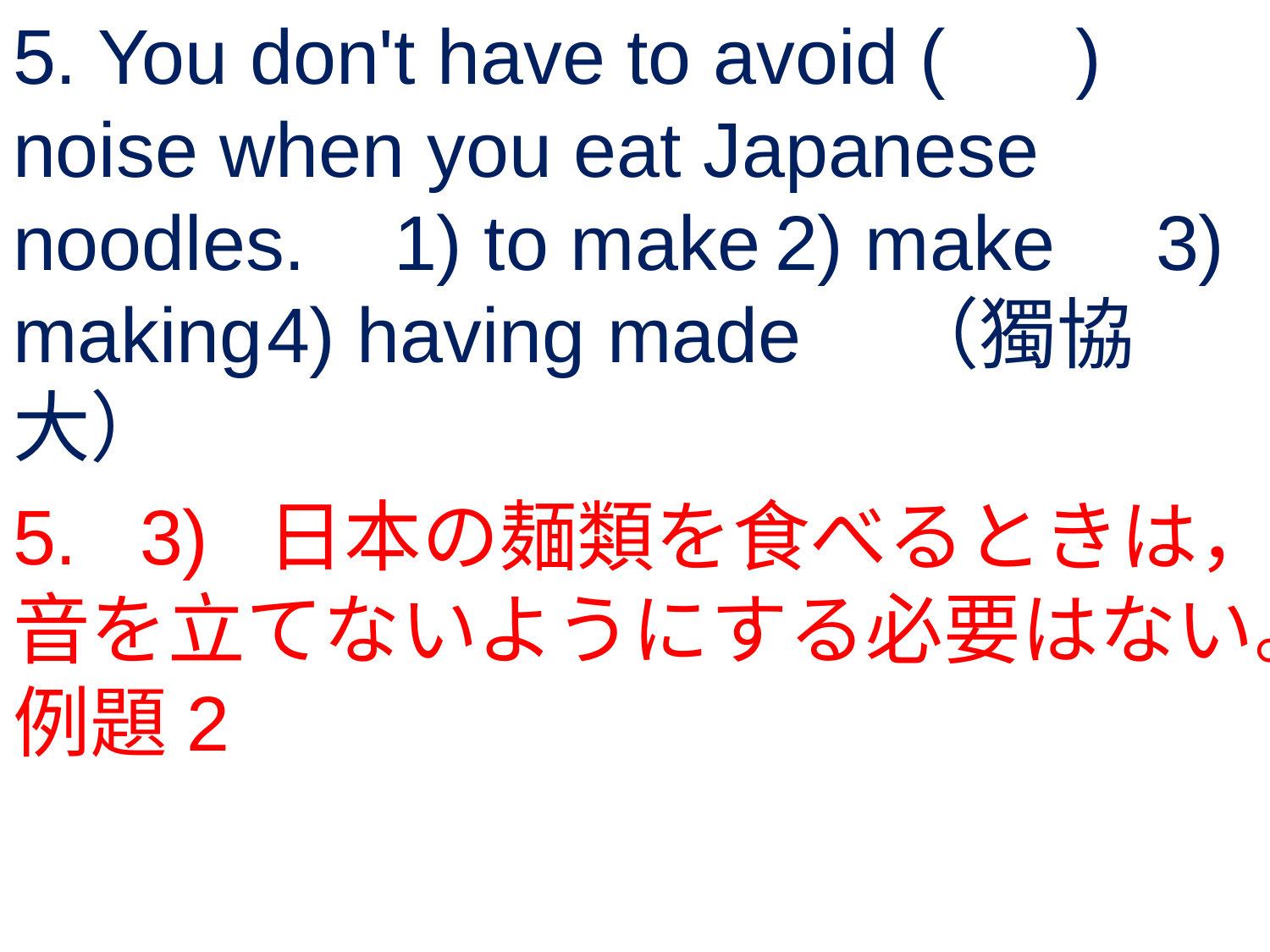

# 5. You don't have to avoid (      ) noise when you eat Japanese noodles.	1) to make	2) make	3) making	4) having made	（獨協大）
5.	3) 	日本の麺類を食べるときは，音を立てないようにする必要はない。例題2